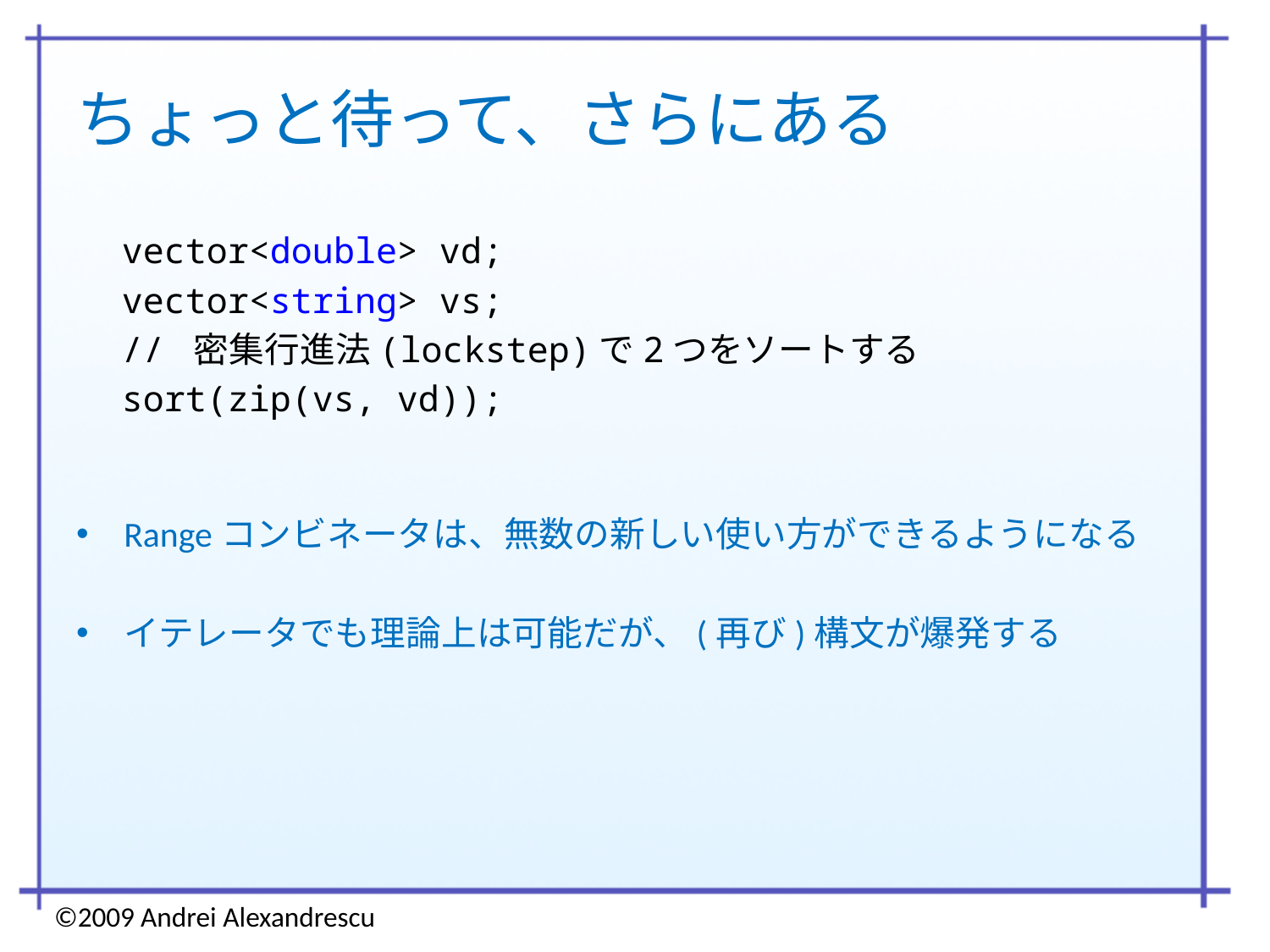

# ちょっと待って、さらにある
vector<double> vd;
vector<string> vs;
// 密集行進法(lockstep)で2つをソートする
sort(zip(vs, vd));
Rangeコンビネータは、無数の新しい使い方ができるようになる

イテレータでも理論上は可能だが、(再び)構文が爆発する
©2009 Andrei Alexandrescu